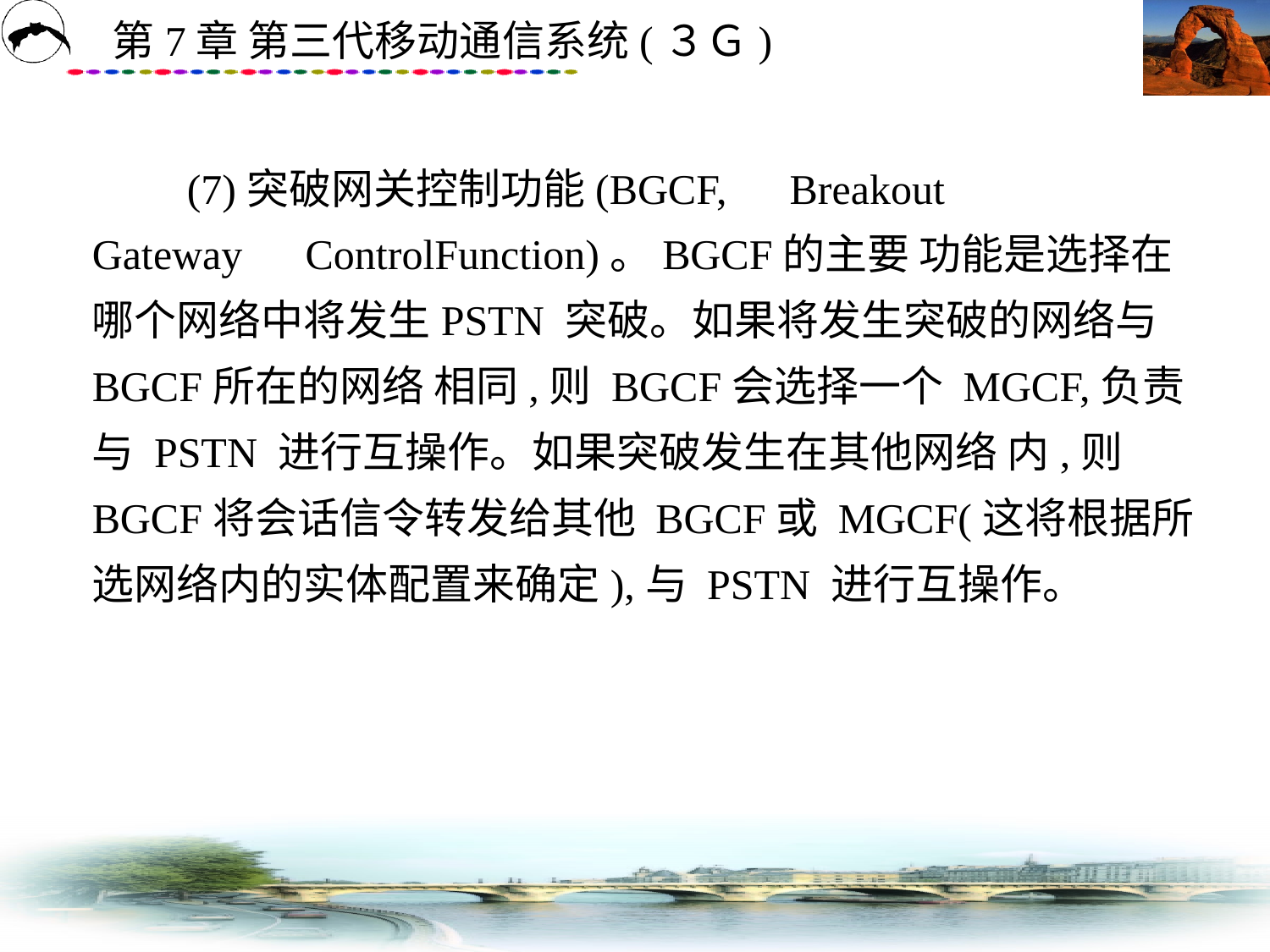

# (7)突破网关控制功能(BGCF,　Breakout　Gateway　ControlFunction)。BGCF的主要 功能是选择在哪个网络中将发生PSTN 突破。如果将发生突破的网络与BGCF所在的网络 相同,则 BGCF会选择一个 MGCF,负责与 PSTN 进行互操作。如果突破发生在其他网络 内,则 BGCF将会话信令转发给其他 BGCF或 MGCF(这将根据所选网络内的实体配置来确定),与 PSTN 进行互操作。